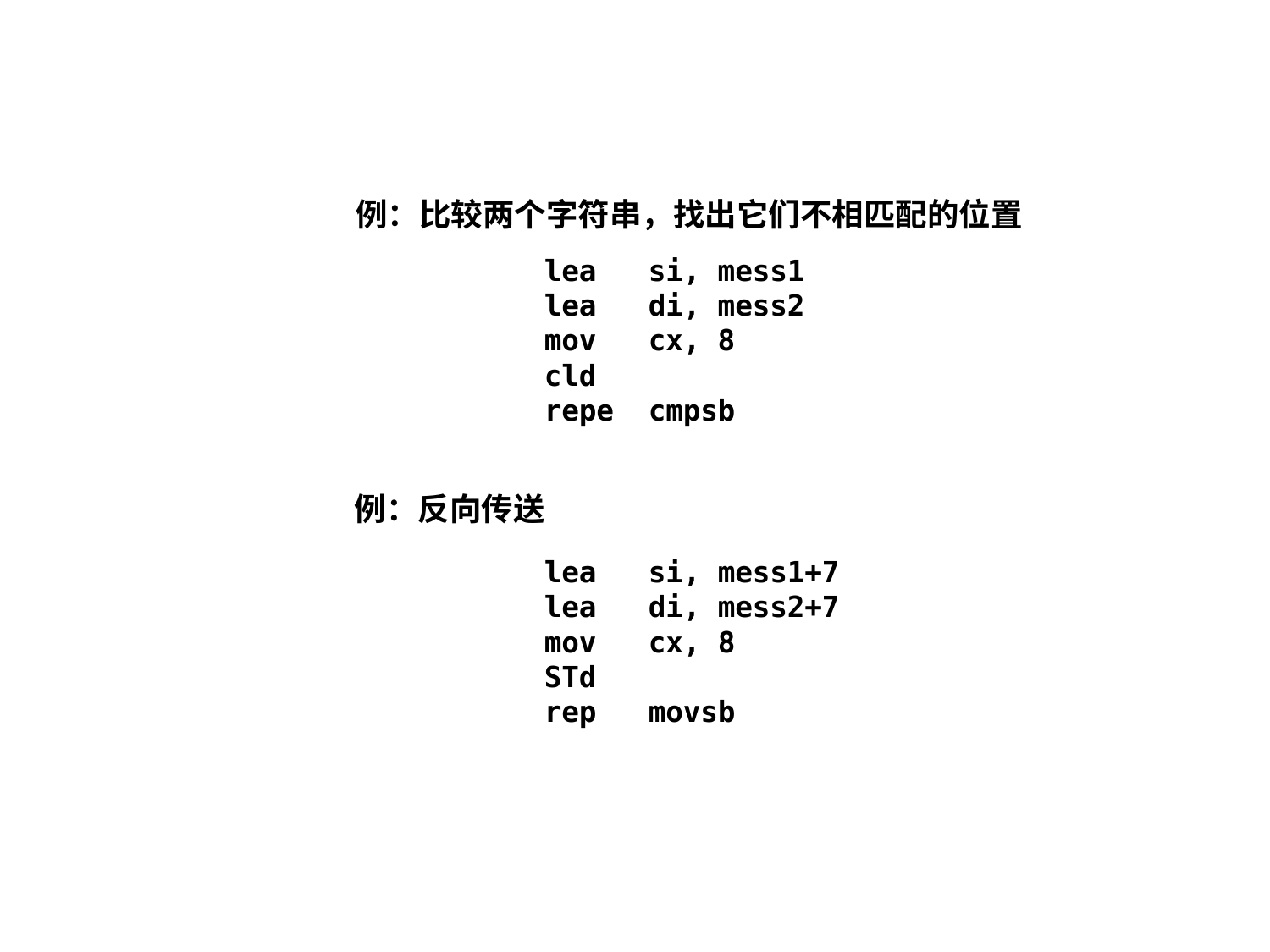

例：比较两个字符串，找出它们不相匹配的位置
lea   si, mess1
lea   di, mess2
mov   cx, 8
cld
repe  cmpsb
例：反向传送
lea   si, mess1+7
lea   di, mess2+7
mov   cx, 8
STd
rep   movsb